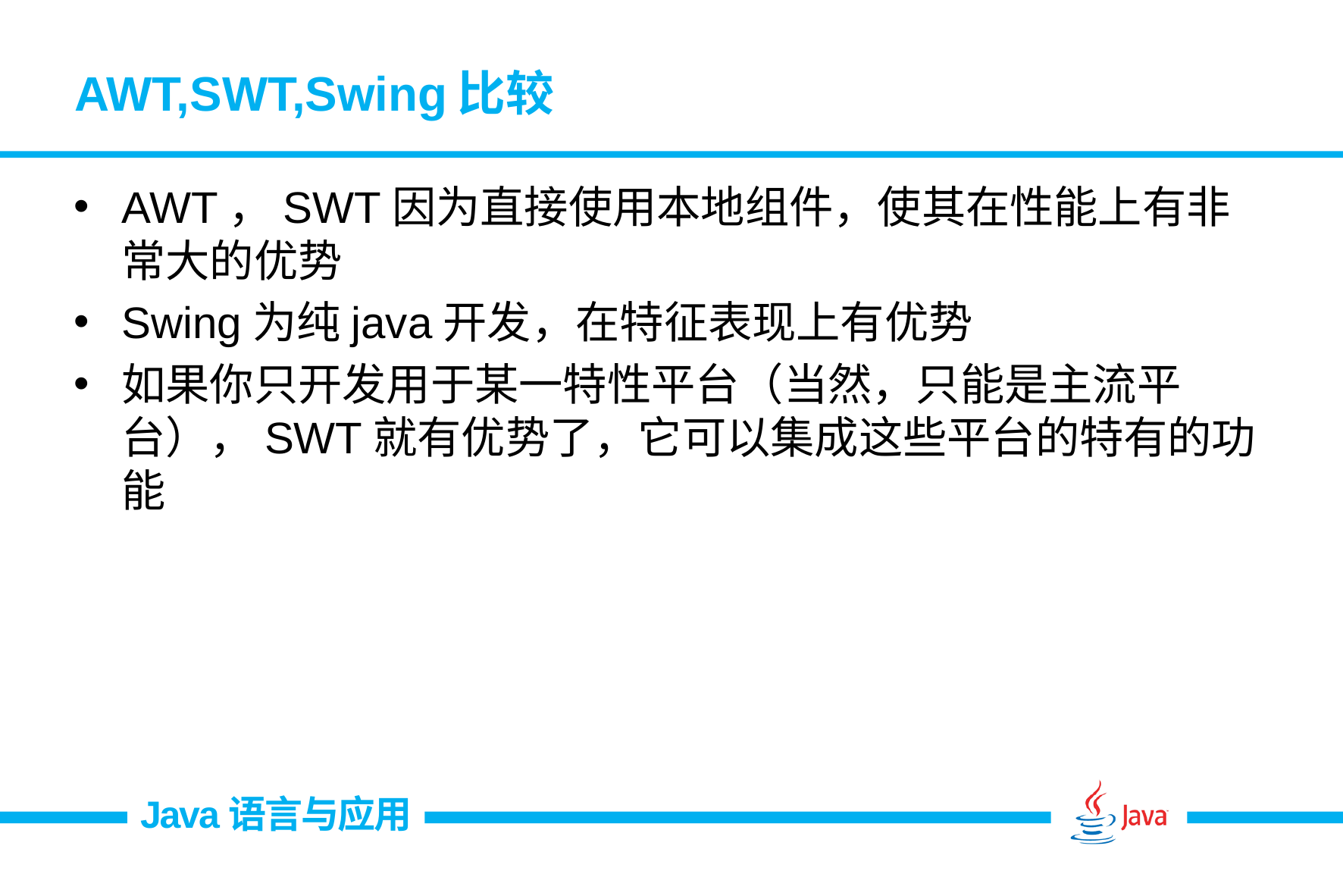

# AWT,SWT,Swing比较
AWT，SWT因为直接使用本地组件，使其在性能上有非常大的优势
Swing为纯java开发，在特征表现上有优势
如果你只开发用于某一特性平台（当然，只能是主流平台），SWT就有优势了，它可以集成这些平台的特有的功能